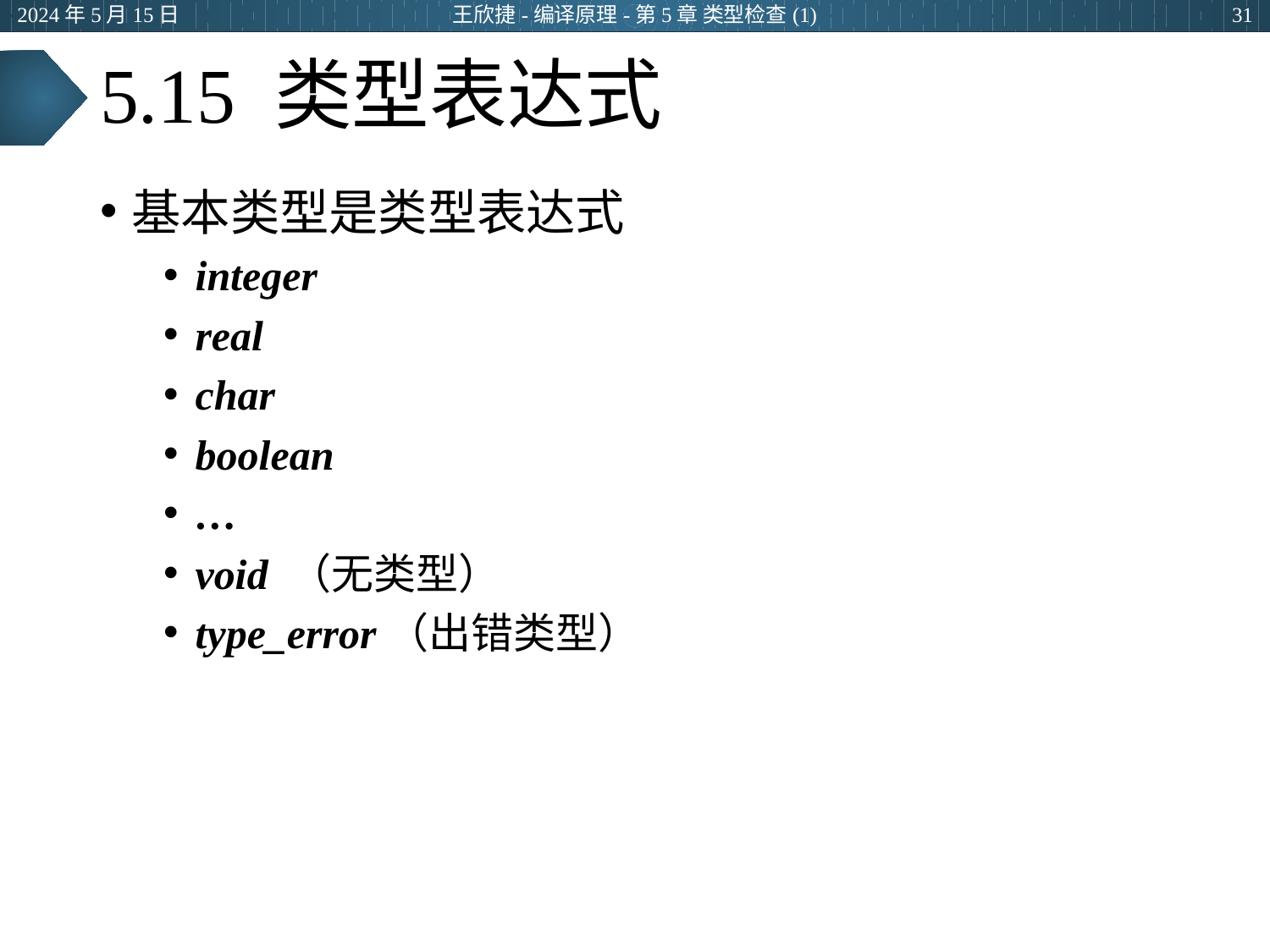

2024年5月15日
王欣捷-编译原理-第5章 类型检查(1)
31
# 5.15 类型表达式
基本类型是类型表达式
integer
real
char
boolean
…
void （无类型）
type_error（出错类型）